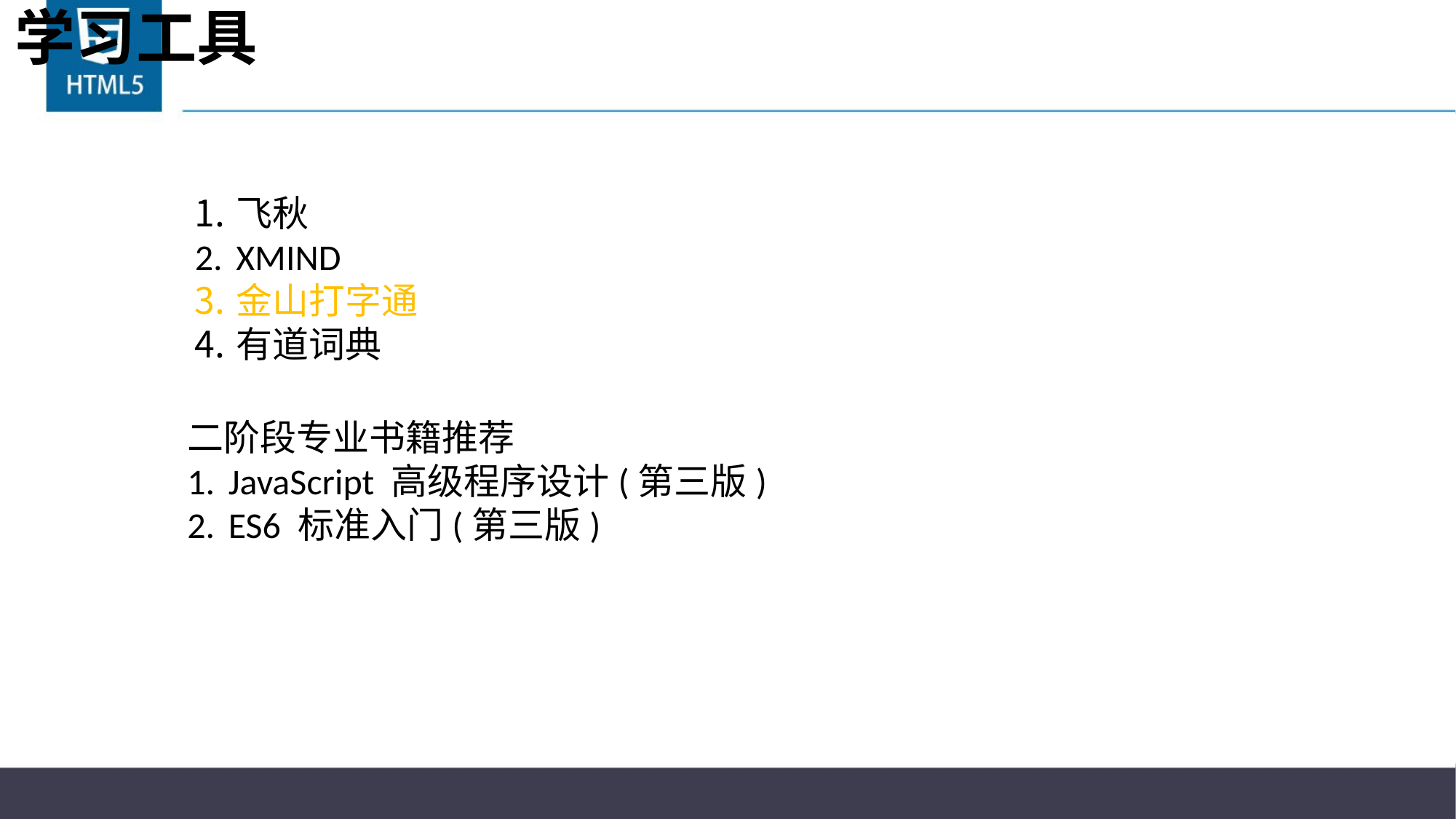

# 学习工具
飞秋
XMIND
金山打字通
有道词典

二阶段专业书籍推荐
JavaScript 高级程序设计(第三版)
ES6 标准入门(第三版)